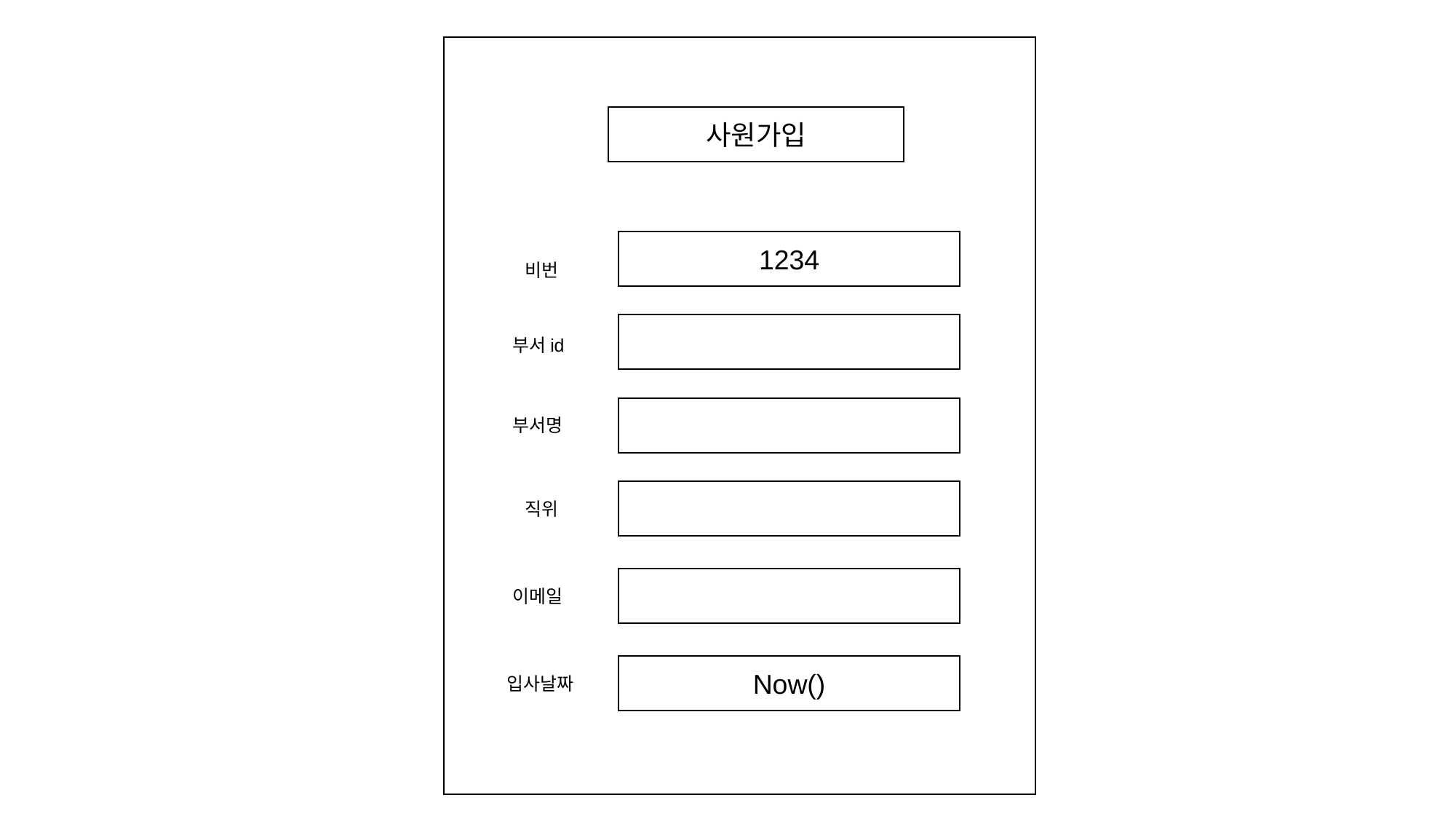

사원가입
1234
비번

부서id

부서명

직위

이메일
Now()
입사날짜